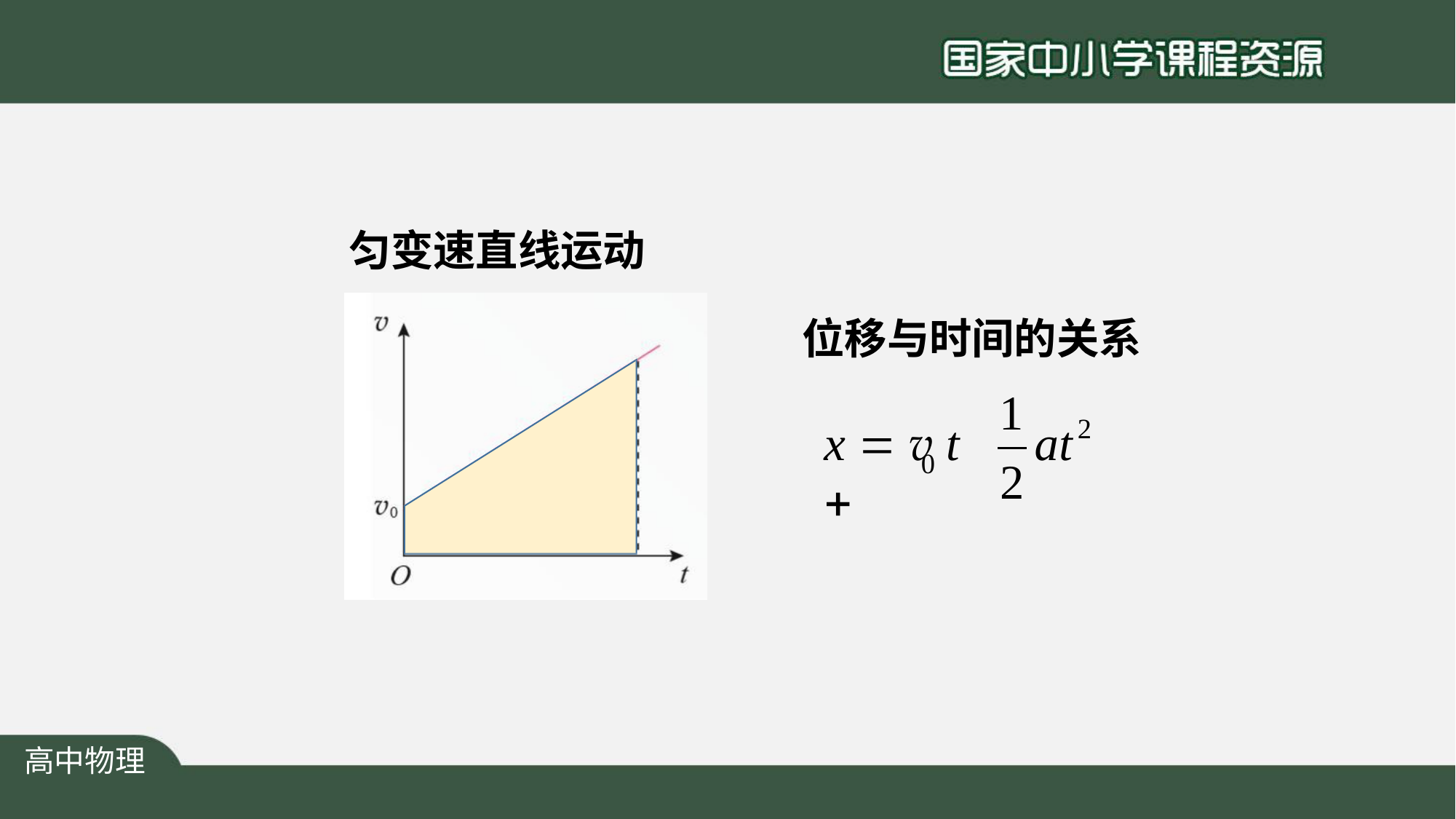

# 匀变速直线运动

位移与时间的关系

1
2
2
x = v t +
at
0

高中物理